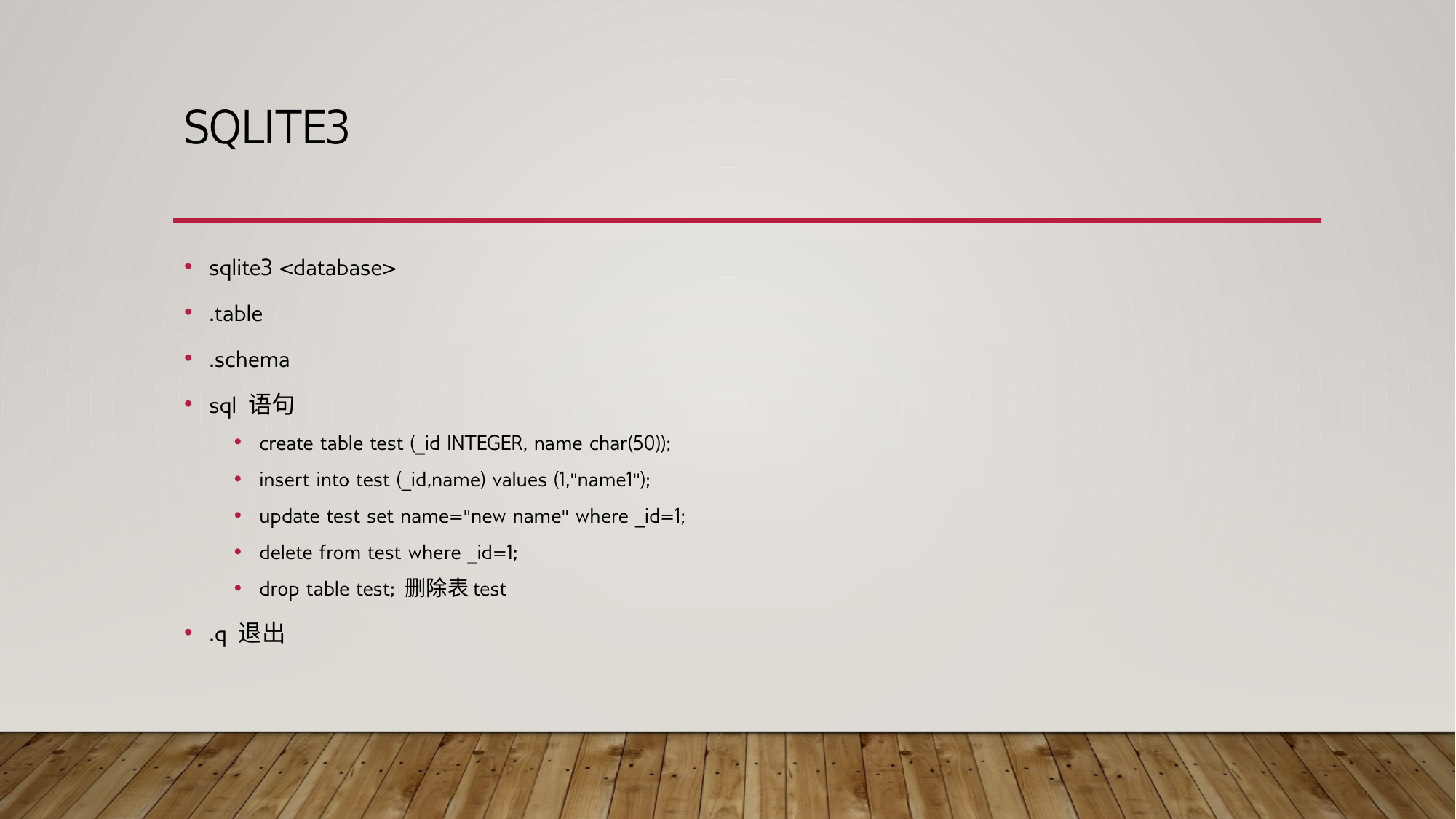

# sqlite3
sqlite3 <database>
.table
.schema
sql 语句
create table test (_id INTEGER, name char(50));
insert into test (_id,name) values (1,"name1");
update test set name="new name" where _id=1;
delete from test where _id=1;
drop table test; 删除表test
.q 退出